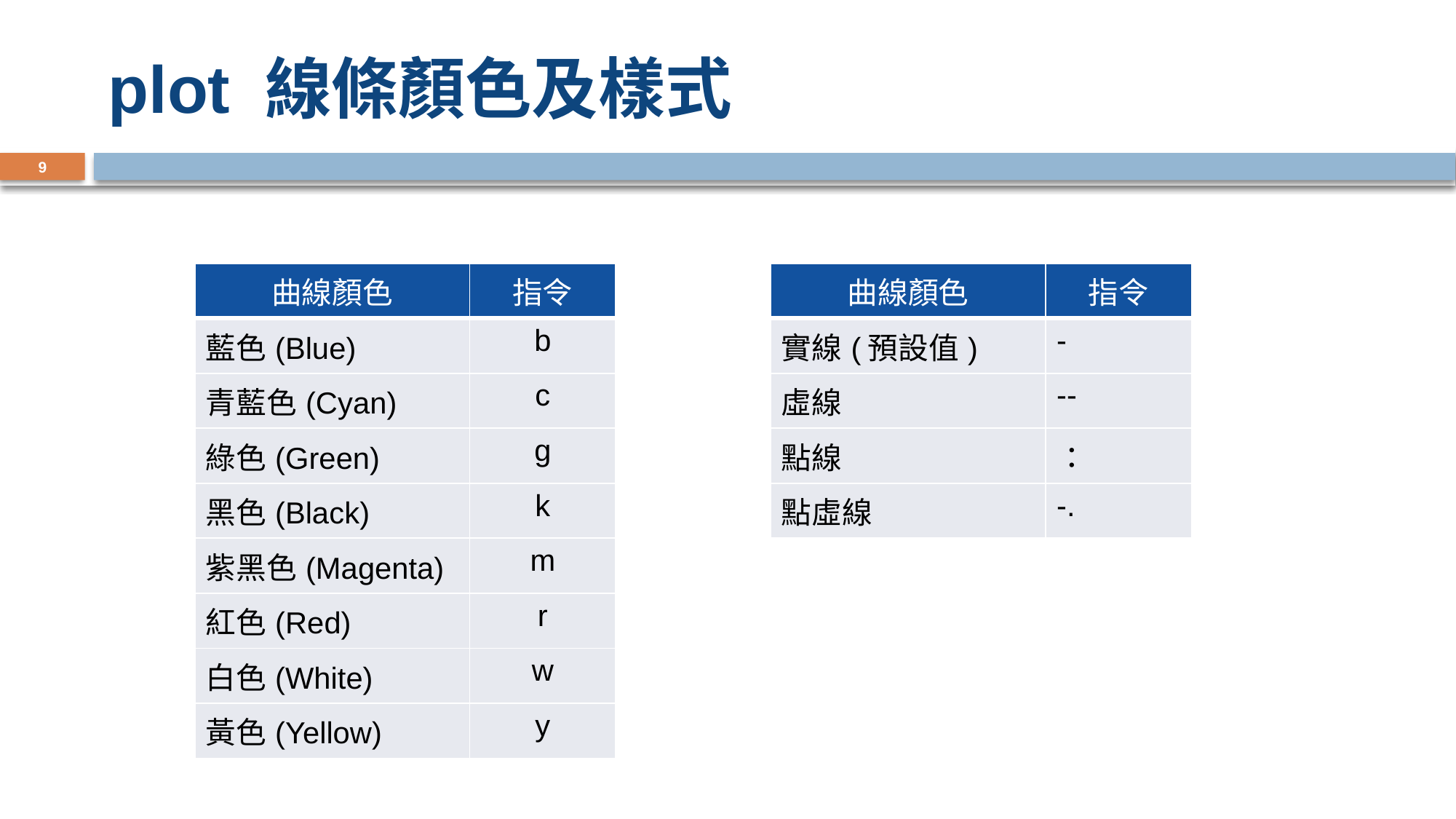

# plot 線條顏色及樣式
9

| 曲線顏色 | 指令 |
| --- | --- |
| 藍色(Blue) | b |
| 青藍色(Cyan) | c |
| 綠色(Green) | g |
| 黑色(Black) | k |
| 紫黑色(Magenta) | m |
| 紅色(Red) | r |
| 白色(White) | w |
| 黃色(Yellow) | y |
| 曲線顏色 | 指令 |
| --- | --- |
| 實線(預設值) | - |
| 虛線 | -- |
| 點線 | ： |
| 點虛線 | -. |